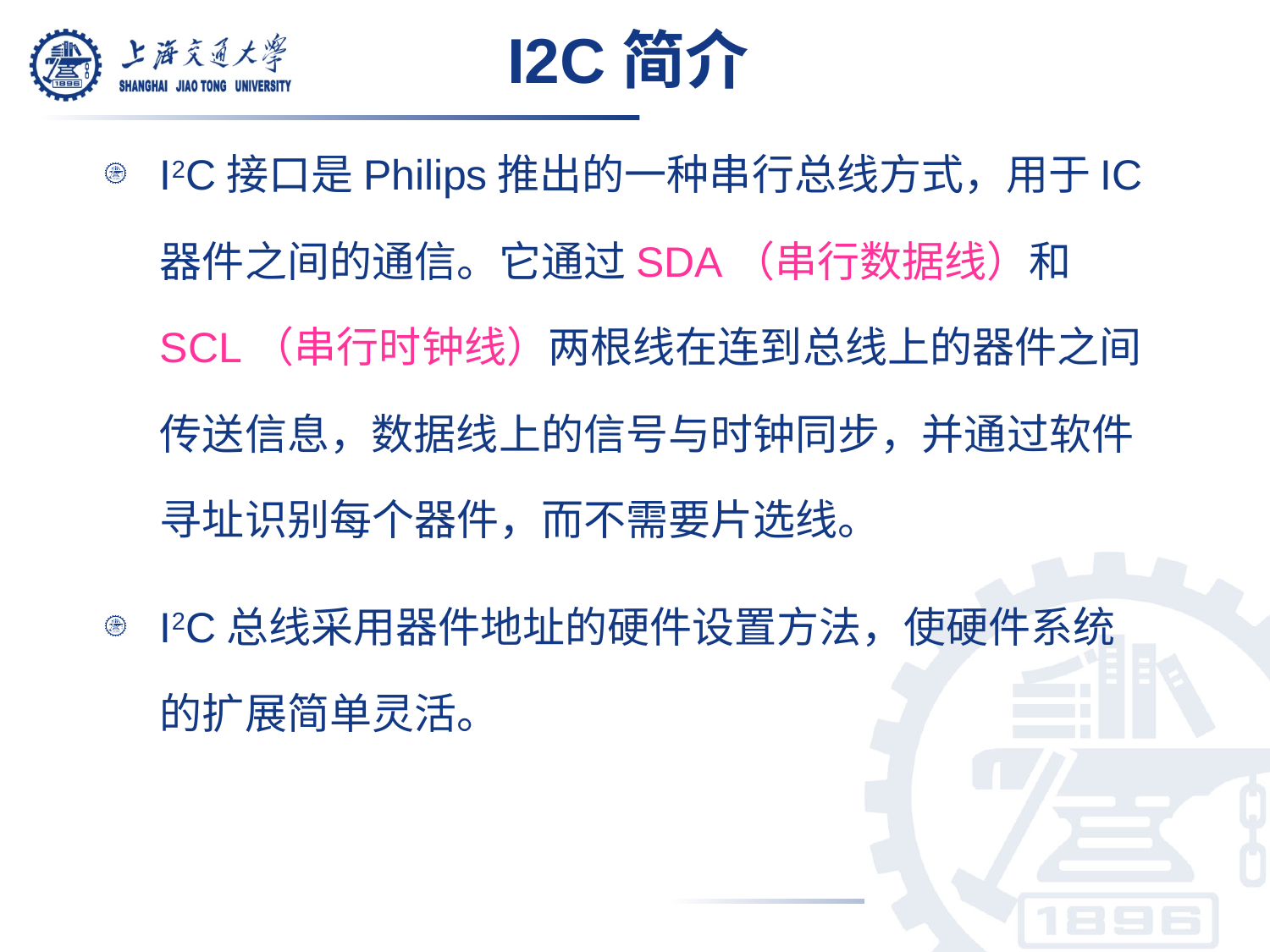

I2C简介
# I2C接口是Philips推出的一种串行总线方式，用于IC器件之间的通信。它通过SDA（串行数据线）和SCL（串行时钟线）两根线在连到总线上的器件之间传送信息，数据线上的信号与时钟同步，并通过软件寻址识别每个器件，而不需要片选线。
I2C总线采用器件地址的硬件设置方法，使硬件系统的扩展简单灵活。